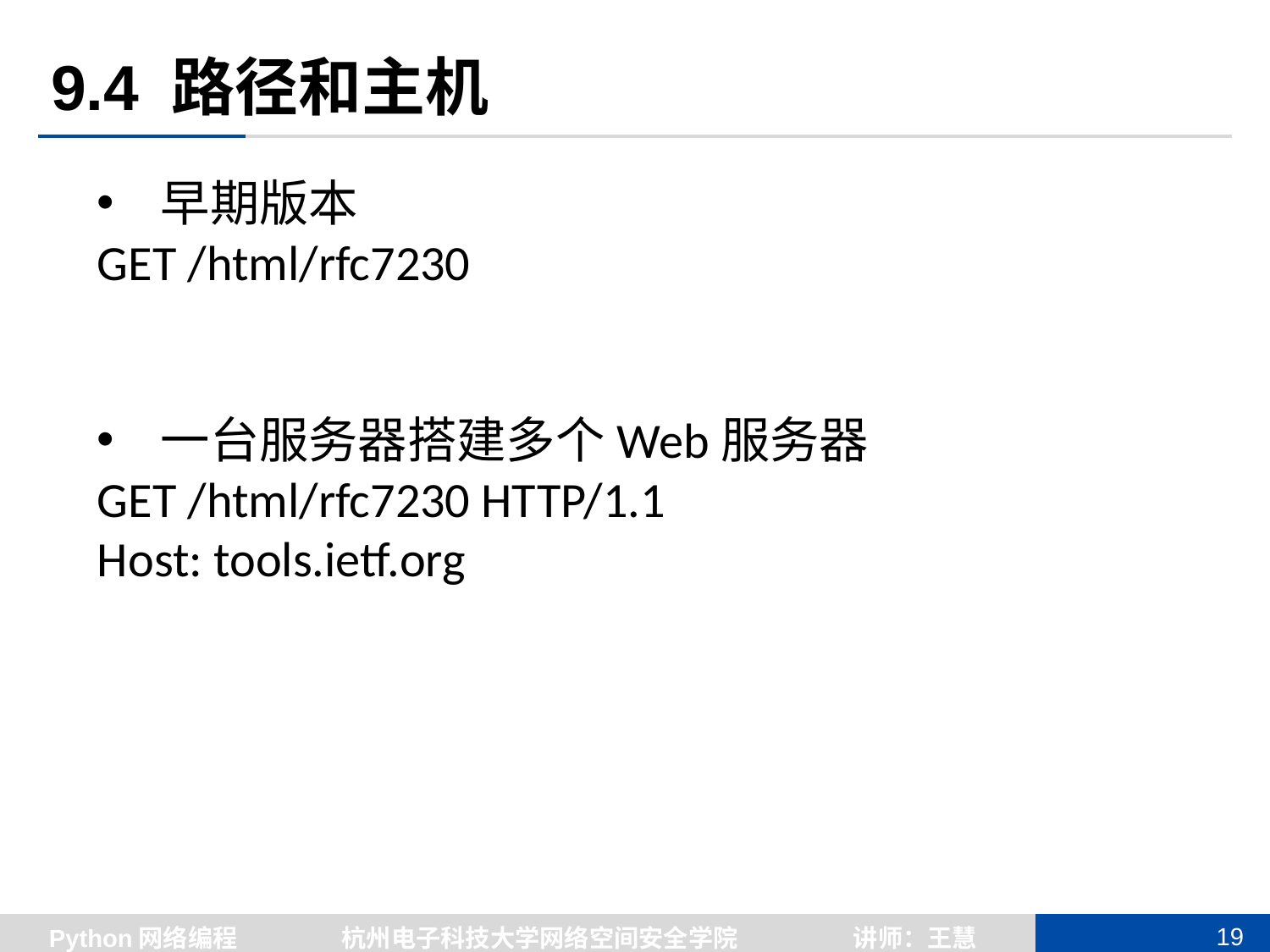

# 9.4 路径和主机
早期版本
GET /html/rfc7230

一台服务器搭建多个Web服务器
GET /html/rfc7230 HTTP/1.1
Host: tools.ietf.org